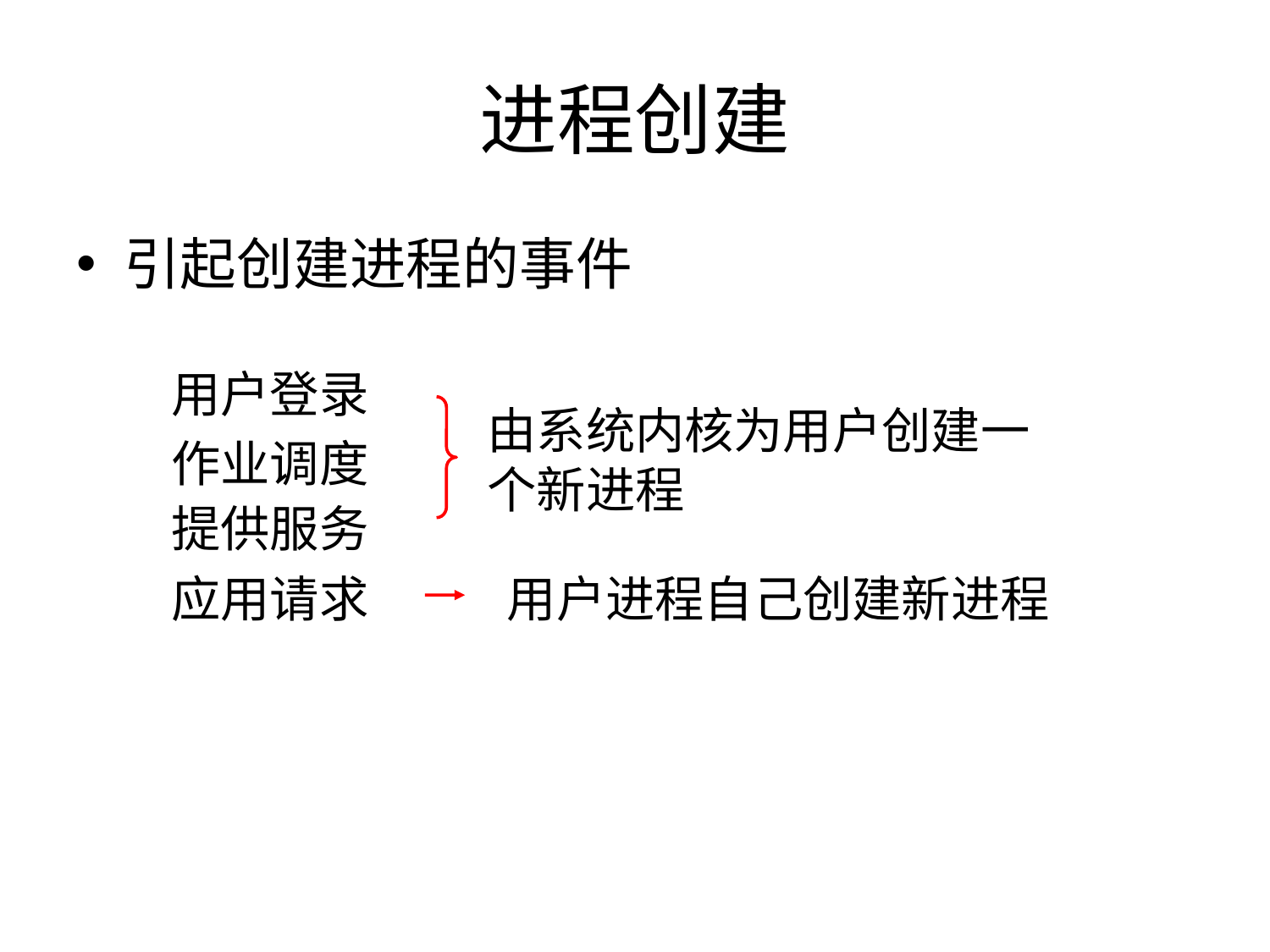

# 进程创建
引起创建进程的事件

用户登录
由系统内核为用户创建一个新进程

作业调度
提供服务
用户进程自己创建新进程
应用请求